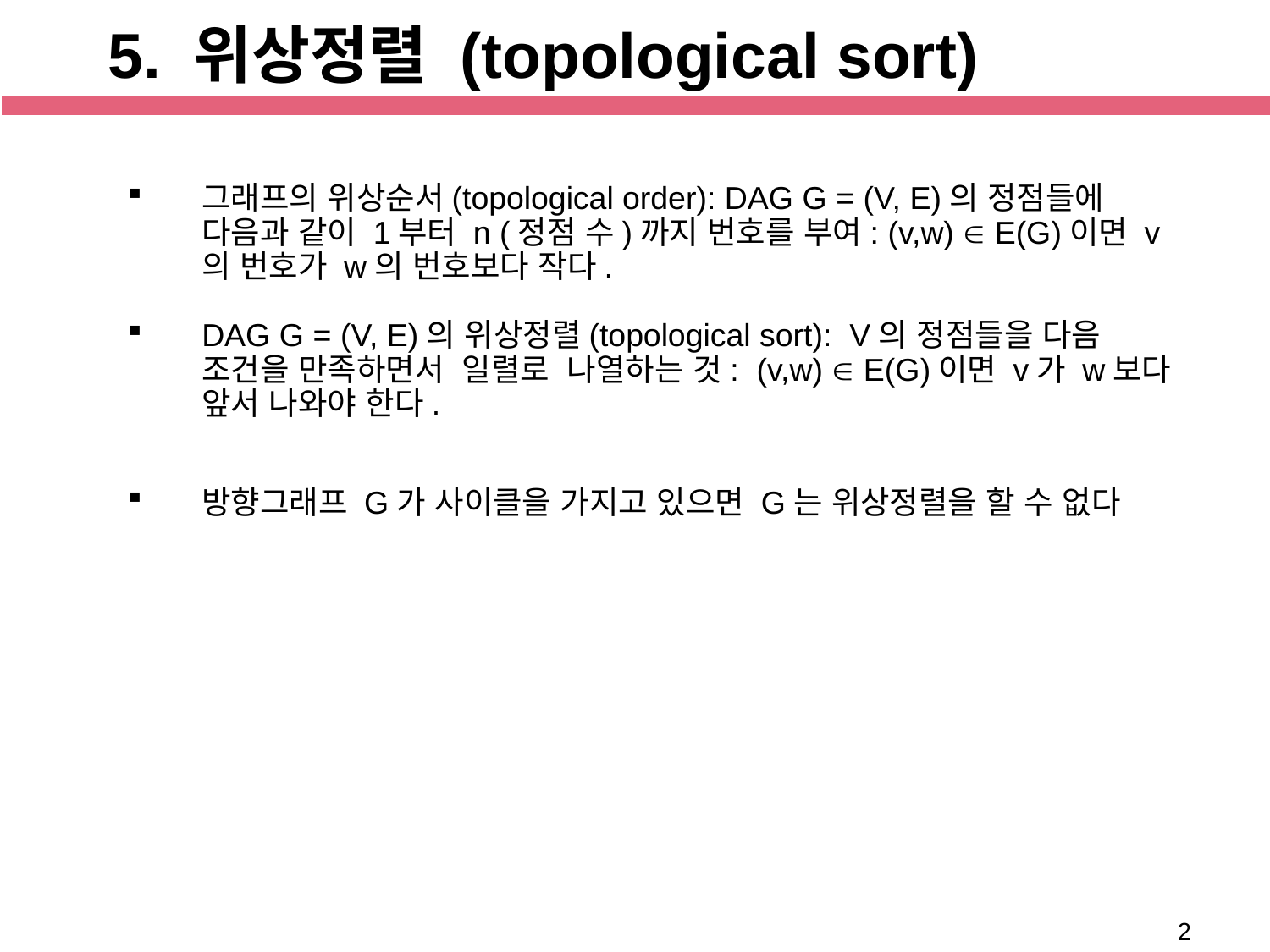

# 5. 위상정렬 (topological sort)
그래프의 위상순서(topological order): DAG G = (V, E)의 정점들에 다음과 같이 1부터 n (정점 수)까지 번호를 부여: (v,w) ∈ E(G)이면 v의 번호가 w의 번호보다 작다.

DAG G = (V, E)의 위상정렬(topological sort):  V의 정점들을 다음 조건을 만족하면서  일렬로  나열하는 것:  (v,w) ∈ E(G)이면 v가 w보다 앞서 나와야 한다.

방향그래프 G가 사이클을 가지고 있으면 G는 위상정렬을 할 수 없다